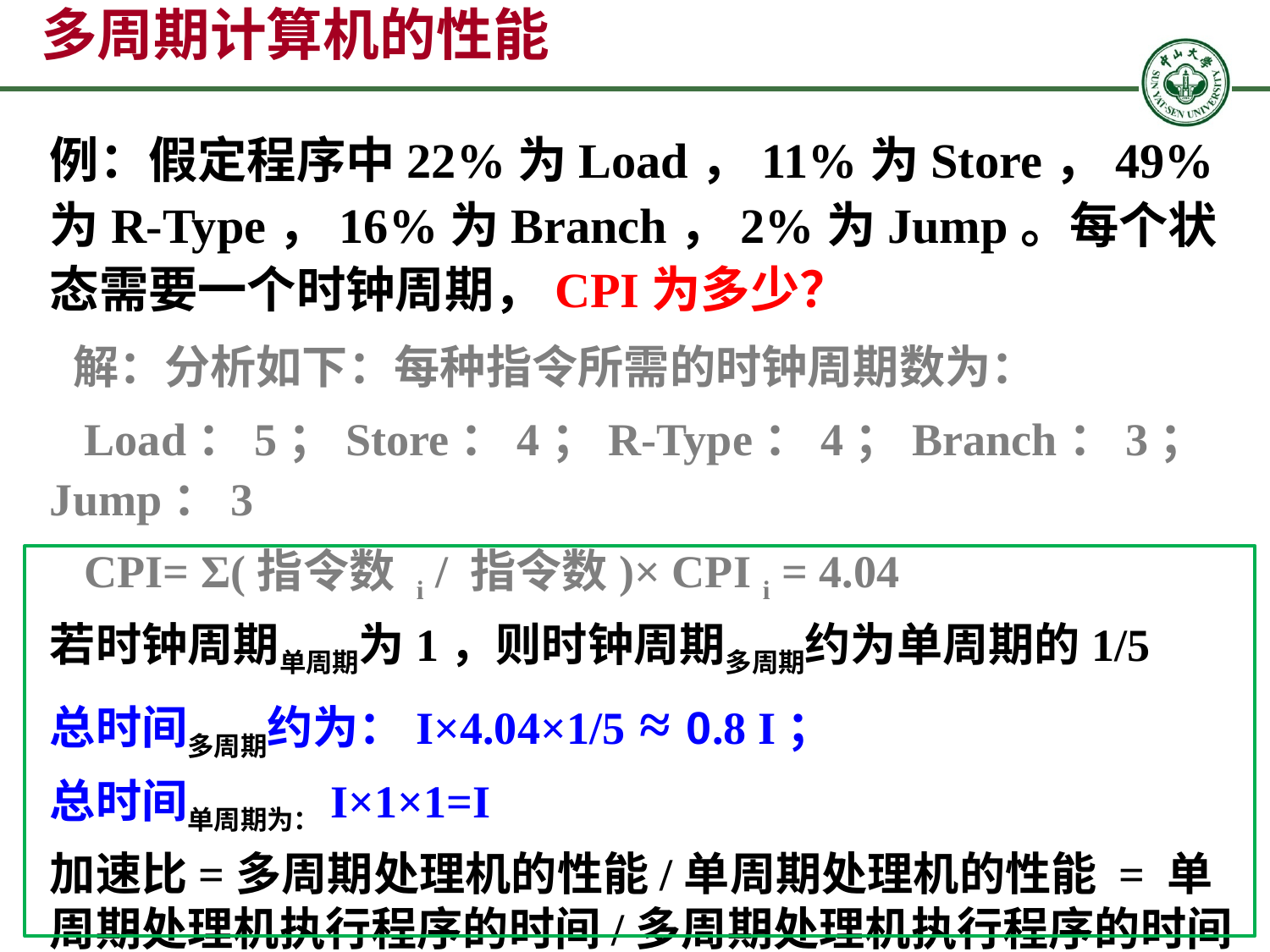

# 多周期计算机的性能
例：假定程序中22%为Load，11%为Store，49%为R-Type，16%为Branch，2%为Jump。每个状态需要一个时钟周期，CPI为多少？
 解：分析如下：每种指令所需的时钟周期数为：
   Load：5；Store：4；R-Type：4；Branch：3；Jump：3
   CPI= Σ(指令数 i / 指令数)× CPI i = 4.04
若时钟周期单周期为1，则时钟周期多周期约为单周期的1/5
总时间多周期约为：I×4.04×1/5 ≈ 0.8 I；
总时间单周期为：I×1×1=I
加速比=多周期处理机的性能/单周期处理机的性能 = 单周期处理机执行程序的时间/多周期处理机执行程序的时间
            = I / 0.8I = 1.25